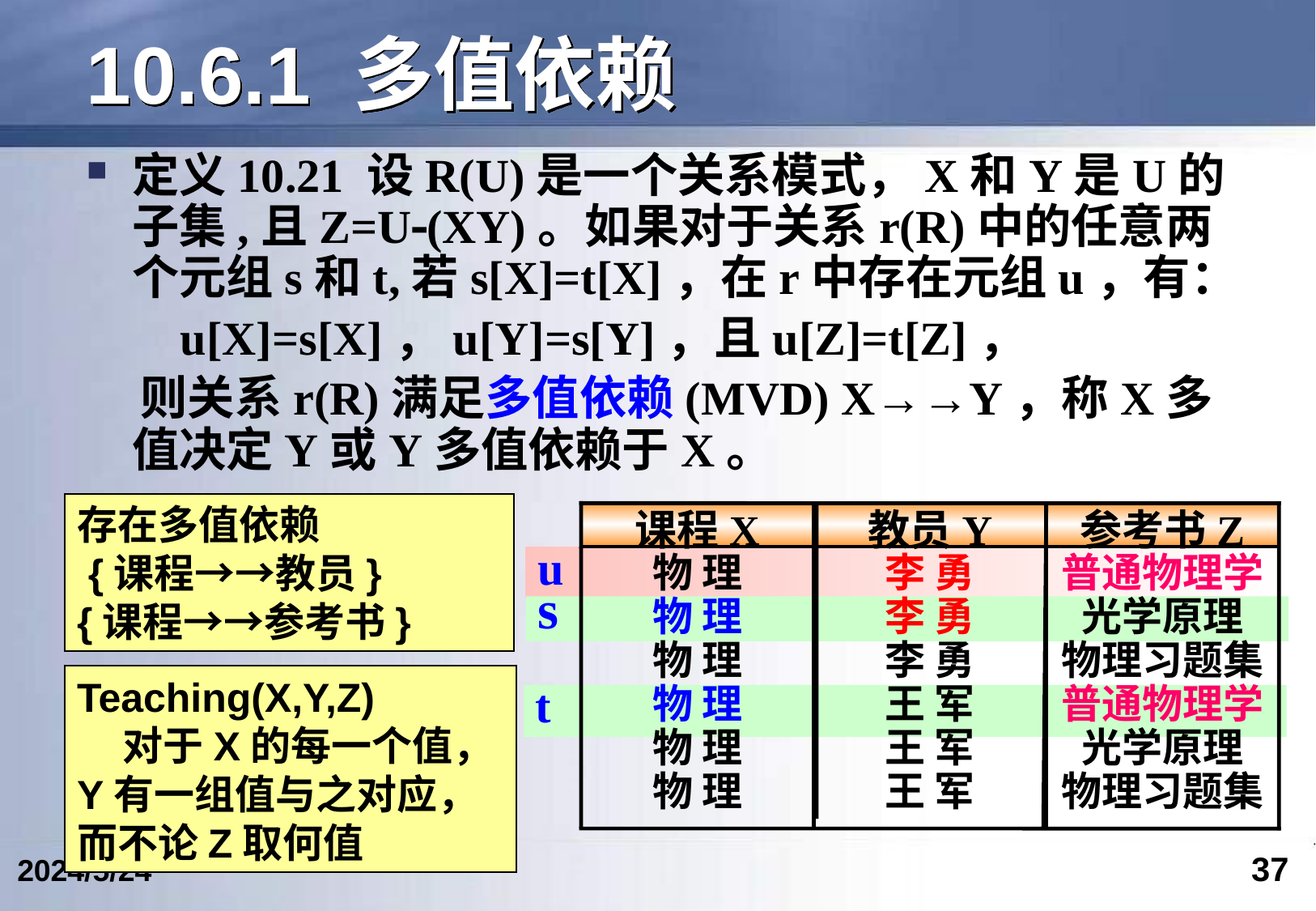

# 10.6.1 多值依赖
定义10.21 设R(U)是一个关系模式，X和Y是U的子集,且Z=U−(XY)。如果对于关系r(R)中的任意两个元组s和t,若s[X]=t[X]，在r中存在元组u，有：
        u[X]=s[X]，u[Y]=s[Y]，且u[Z]=t[Z]，
    则关系r(R)满足多值依赖(MVD) X→→Y，称X多值决定Y或Y多值依赖于X。
存在多值依赖
 {课程→→教员}
{课程→→参考书}
课程X

教员Y

参考书Z

物 理
物 理
物 理
物 理
物 理
物 理

李 勇
李 勇
李 勇
王 军
王 军
王 军
普通物理学
光学原理
物理习题集
普通物理学
光学原理
物理习题集

u
s
Teaching(X,Y,Z)
    对于X的每一个值，Y有一组值与之对应，而不论Z取何值
t
37
2024/5/24